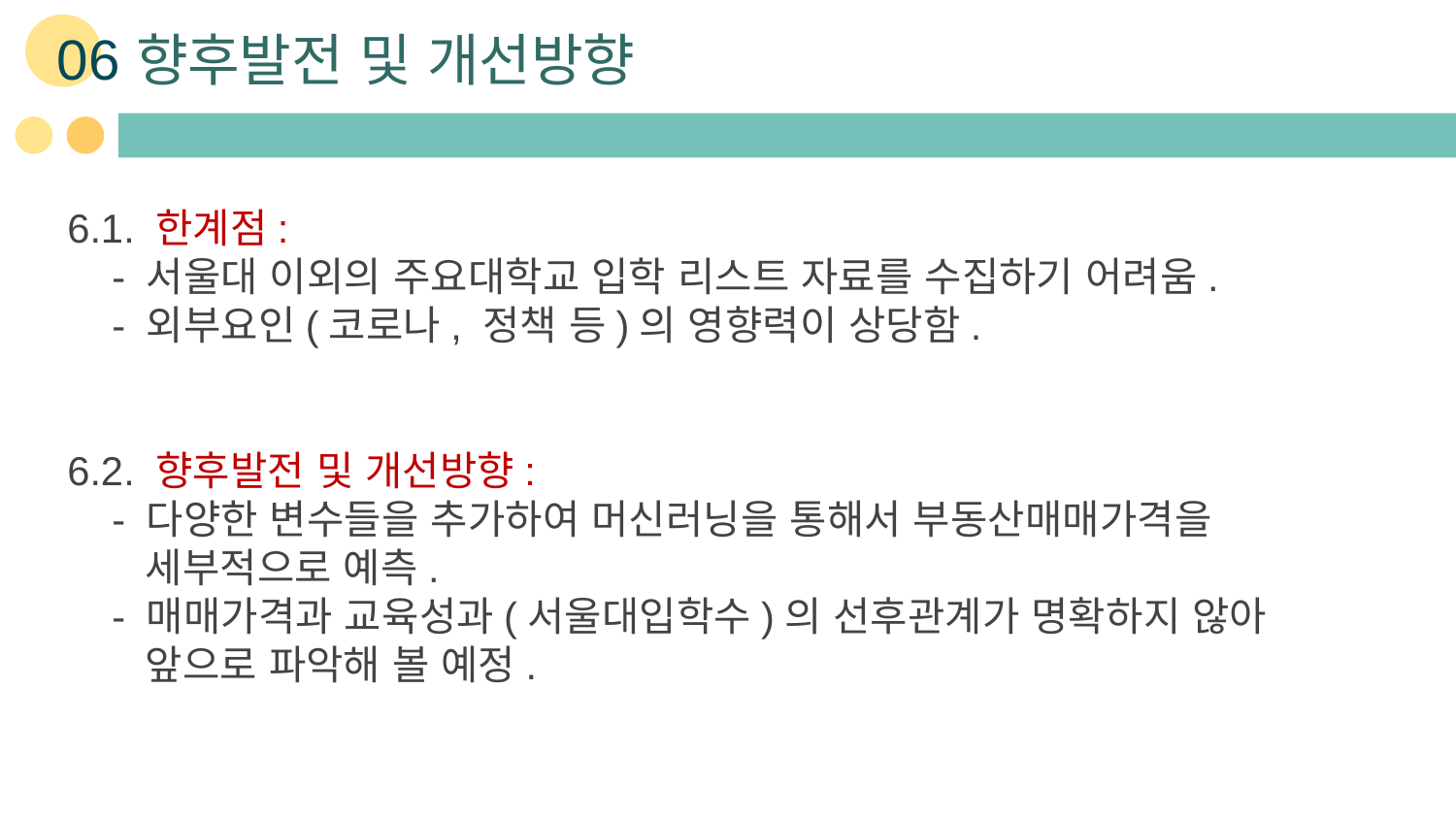

06

향후발전 및 개선방향

6.1. 한계점:
    - 서울대 이외의 주요대학교 입학 리스트 자료를 수집하기 어려움.
    - 외부요인(코로나, 정책 등)의 영향력이 상당함.

6.2. 향후발전 및 개선방향:
    - 다양한 변수들을 추가하여 머신러닝을 통해서 부동산매매가격을
      세부적으로 예측.
    - 매매가격과 교육성과(서울대입학수)의 선후관계가 명확하지 않아
      앞으로 파악해 볼 예정.